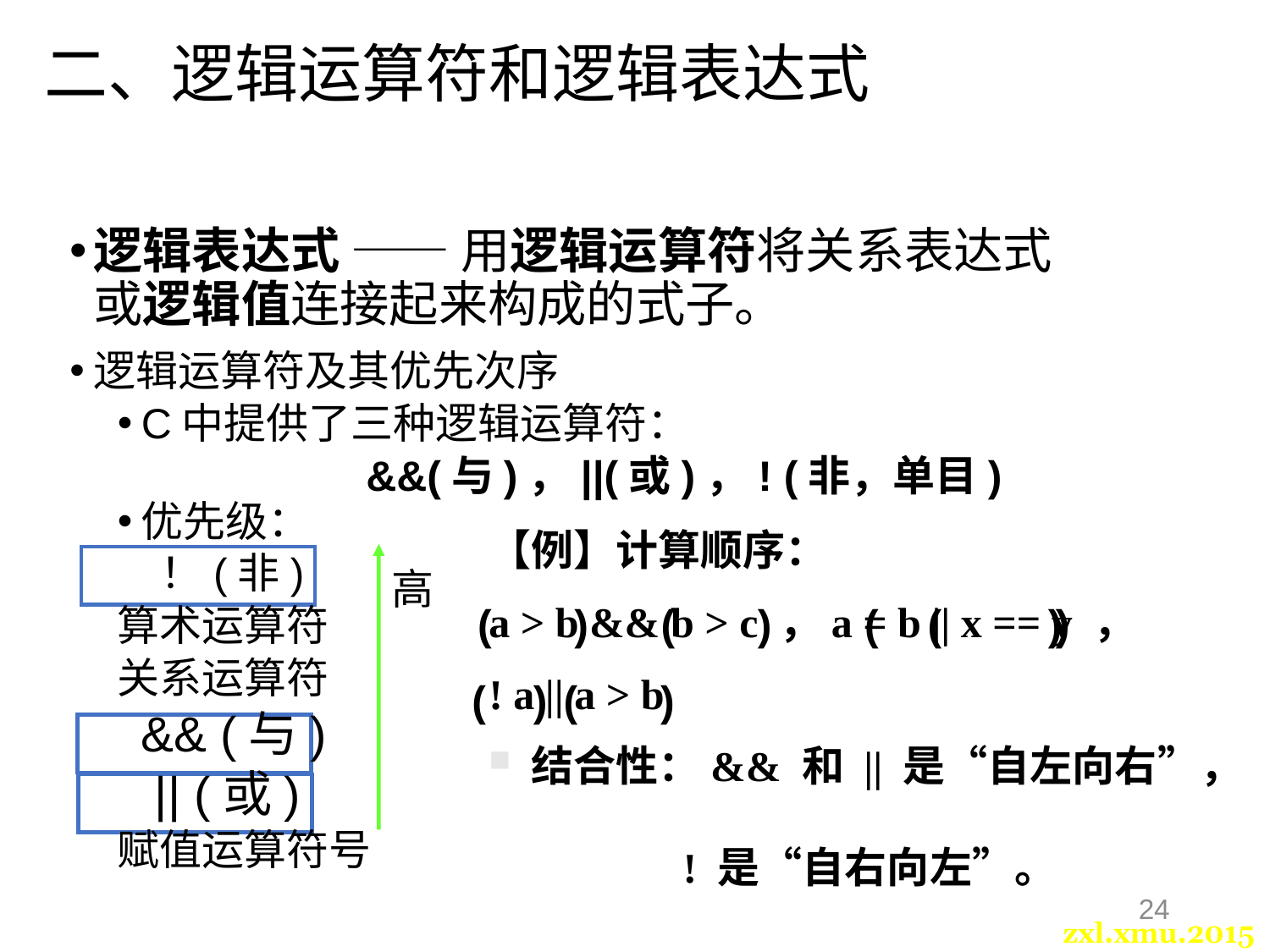

# 二、逻辑运算符和逻辑表达式
逻辑表达式 —— 用逻辑运算符将关系表达式
或逻辑值连接起来构成的式子。
逻辑运算符及其优先次序
C中提供了三种逻辑运算符：
&&(与)，||(或)，! (非，单目)
优先级：
	 ！(非)
算术运算符
关系运算符
	&& (与)
	 || (或)
赋值运算符号
【例】计算顺序：
a > b && b > c ，a = b || x == y ，
! a || a > b
 结合性：&& 和 || 是“自左向右”，
	      ! 是“自右向左”。

高
(       )
(       )
(               )
(         )
(    )
(       )

24